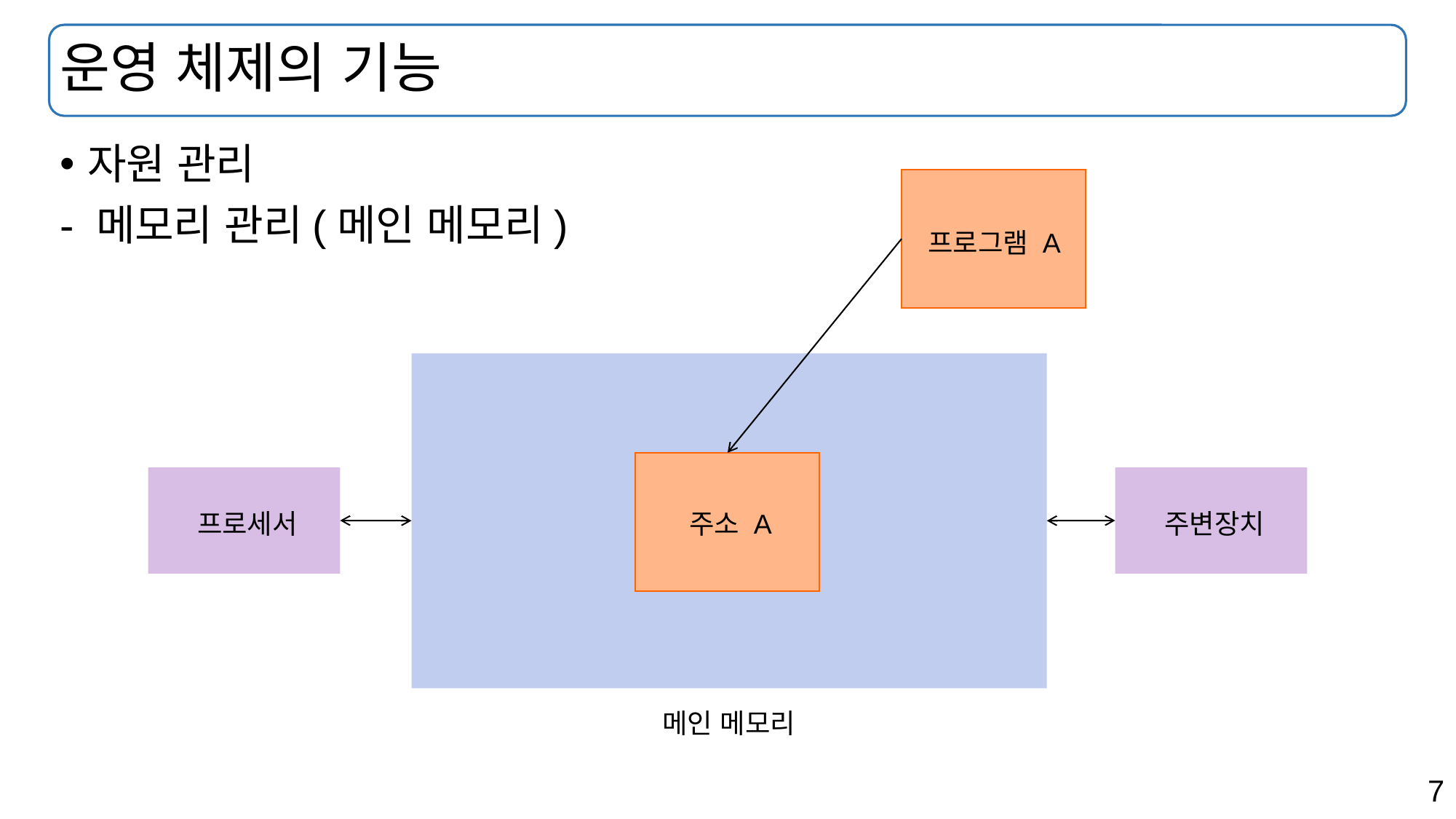

# 운영 체제의 기능
자원 관리
- 메모리 관리(메인 메모리)

프로그램 A

메인 메모리

주소 A

프로세서

주변장치